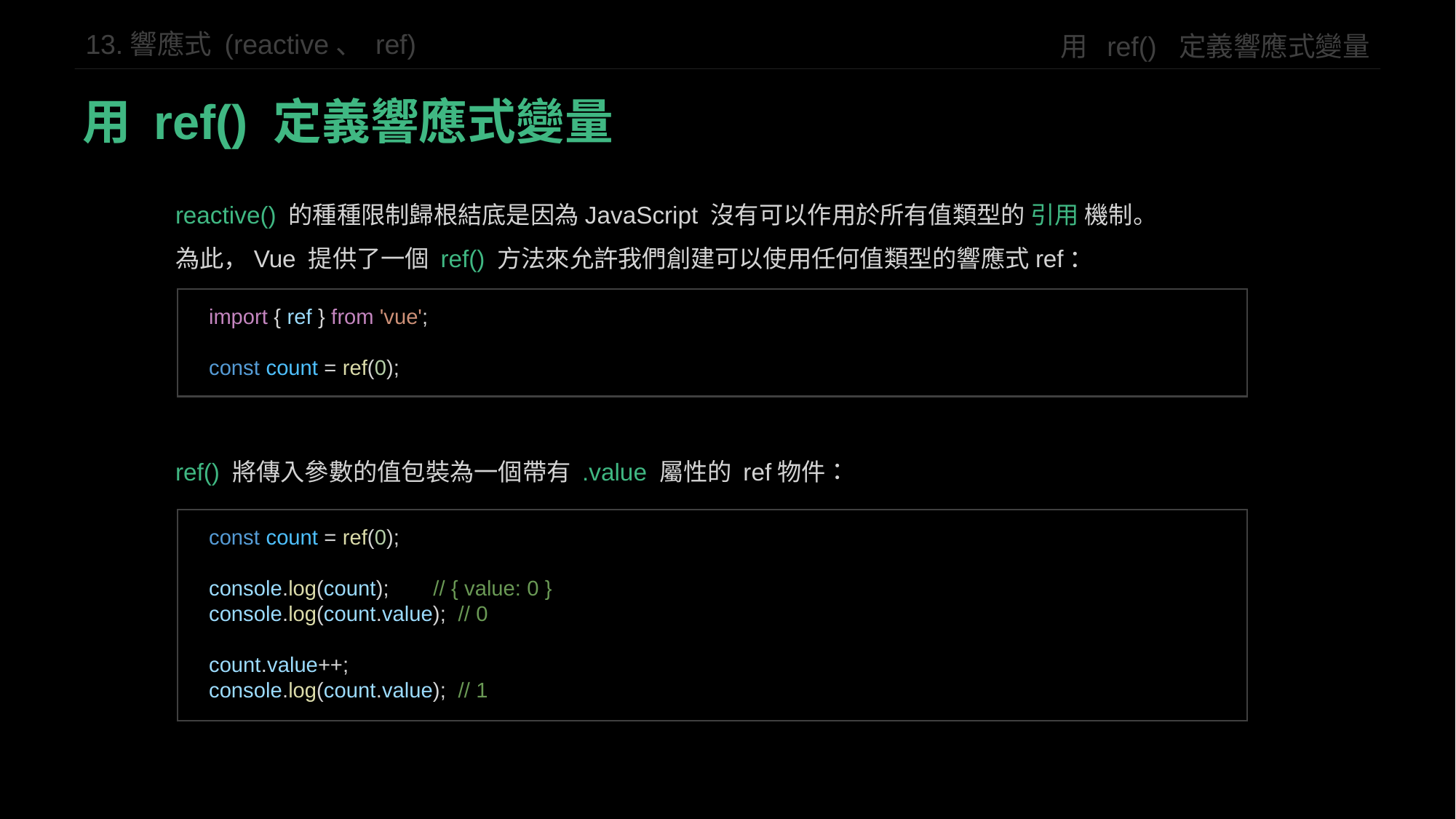

用  ref()  定義響應式變量
13.響應式 (reactive、 ref)
用 ref() 定義響應式變量
reactive() 的種種限制歸根結底是因為JavaScript 沒有可以作用於所有值類型的 引用 機制。
為此，Vue 提供了一個 ref() 方法來允許我們創建可以使用任何值類型的響應式ref：

import { ref } from 'vue';
const count = ref(0);
ref() 將傳入參數的值包裝為一個帶有 .value 屬性的 ref物件：

const count = ref(0);
console.log(count);	 // { value: 0 }
console.log(count.value);  // 0
count.value++;
console.log(count.value);  // 1